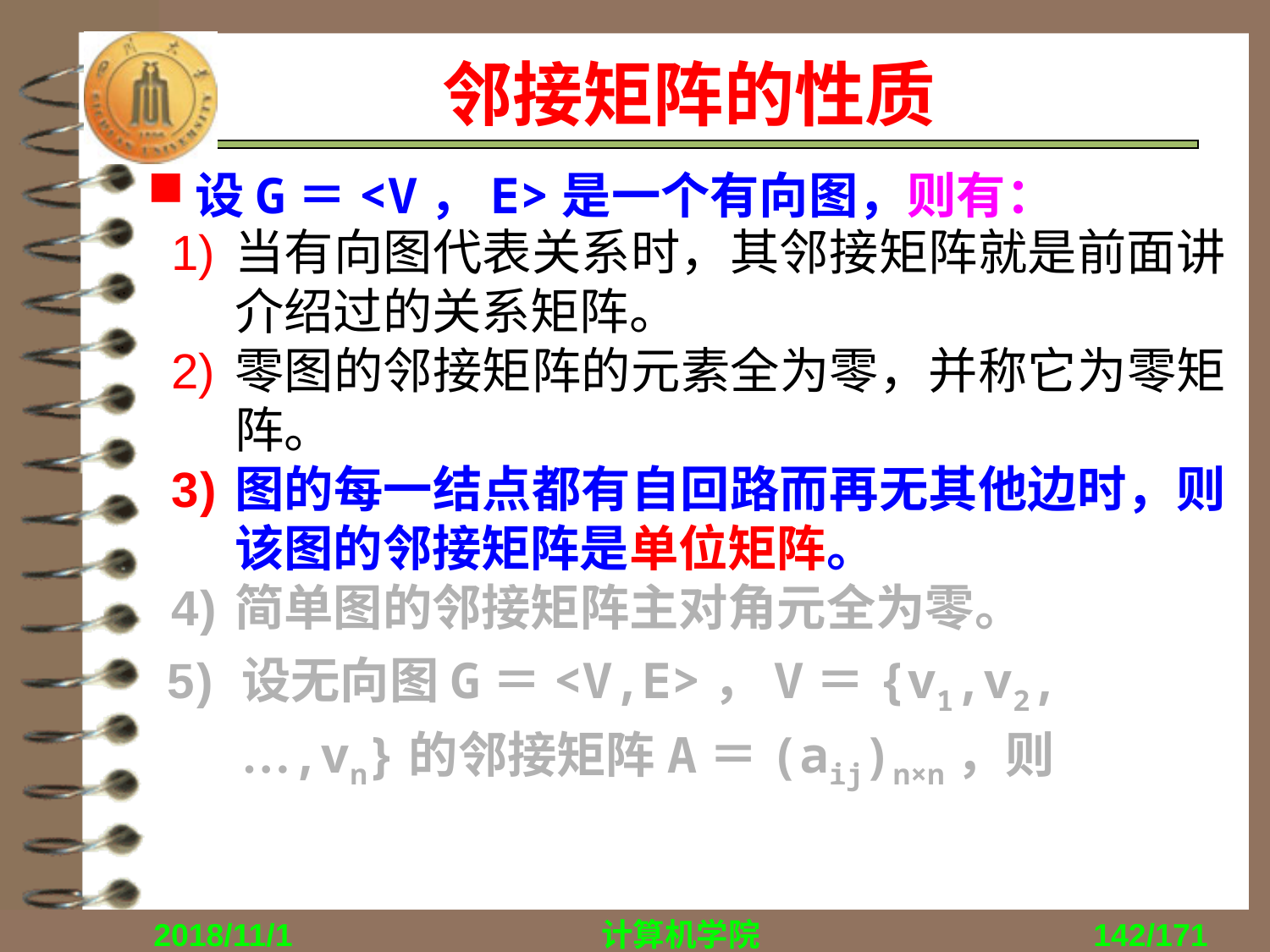

# 邻接矩阵的性质
设G＝<V，E>是一个有向图，则有：
当有向图代表关系时，其邻接矩阵就是前面讲介绍过的关系矩阵。
零图的邻接矩阵的元素全为零，并称它为零矩阵。
图的每一结点都有自回路而再无其他边时，则该图的邻接矩阵是单位矩阵。
简单图的邻接矩阵主对角元全为零。
设无向图G＝<V,E>，V＝{v1,v2,…,vn}的邻接矩阵A＝(aij)n×n，则
2018/11/1
计算机学院
142/171